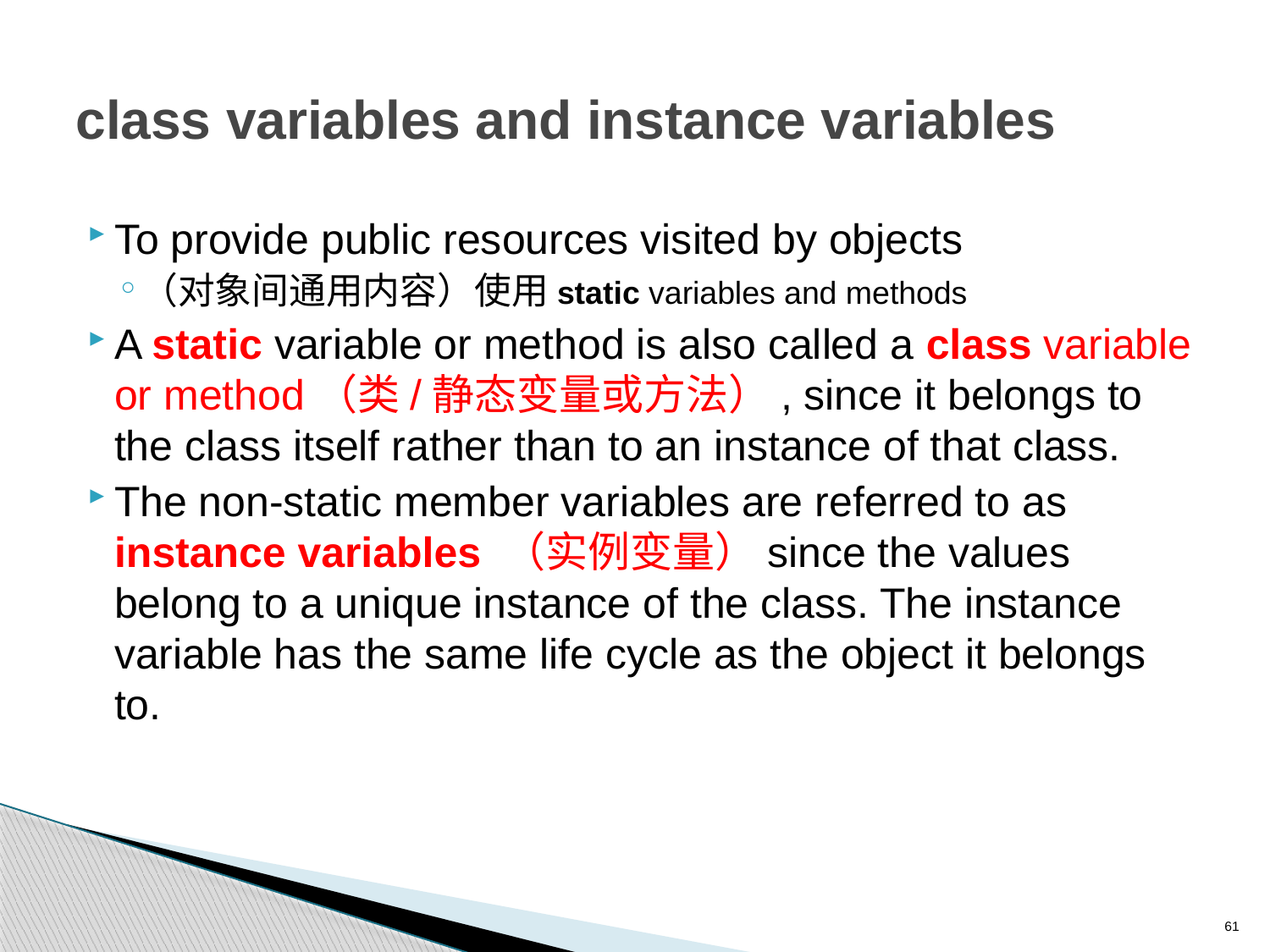

# class variables and instance variables
To provide public resources visited by objects
（对象间通用内容）使用static variables and methods
A static variable or method is also called a class variable or method（类/静态变量或方法）, since it belongs to the class itself rather than to an instance of that class.
The non-static member variables are referred to as instance variables （实例变量）since the values belong to a unique instance of the class. The instance variable has the same life cycle as the object it belongs to.

61